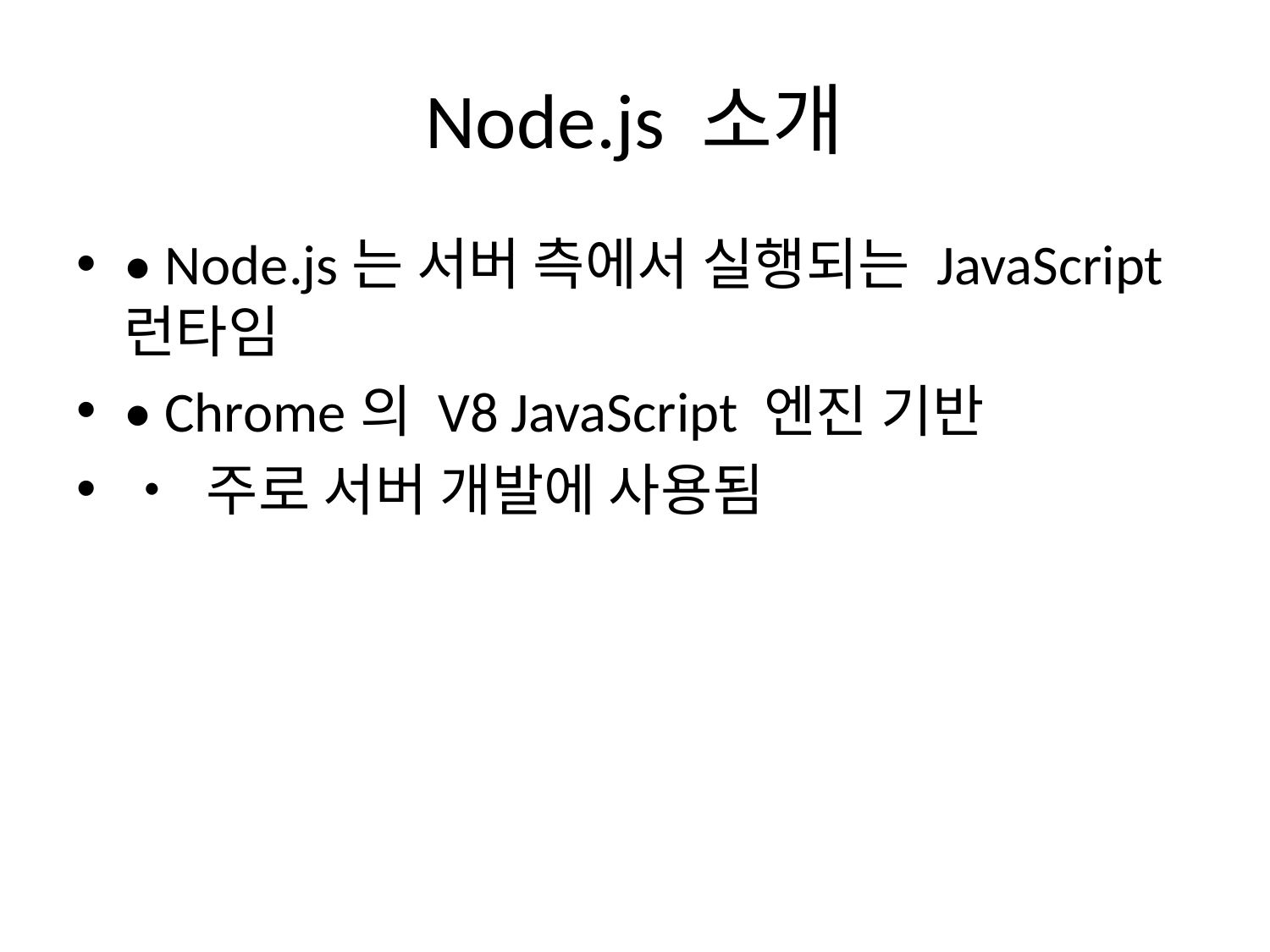

# Node.js 소개
• Node.js는 서버 측에서 실행되는 JavaScript 런타임
• Chrome의 V8 JavaScript 엔진 기반
• 주로 서버 개발에 사용됨